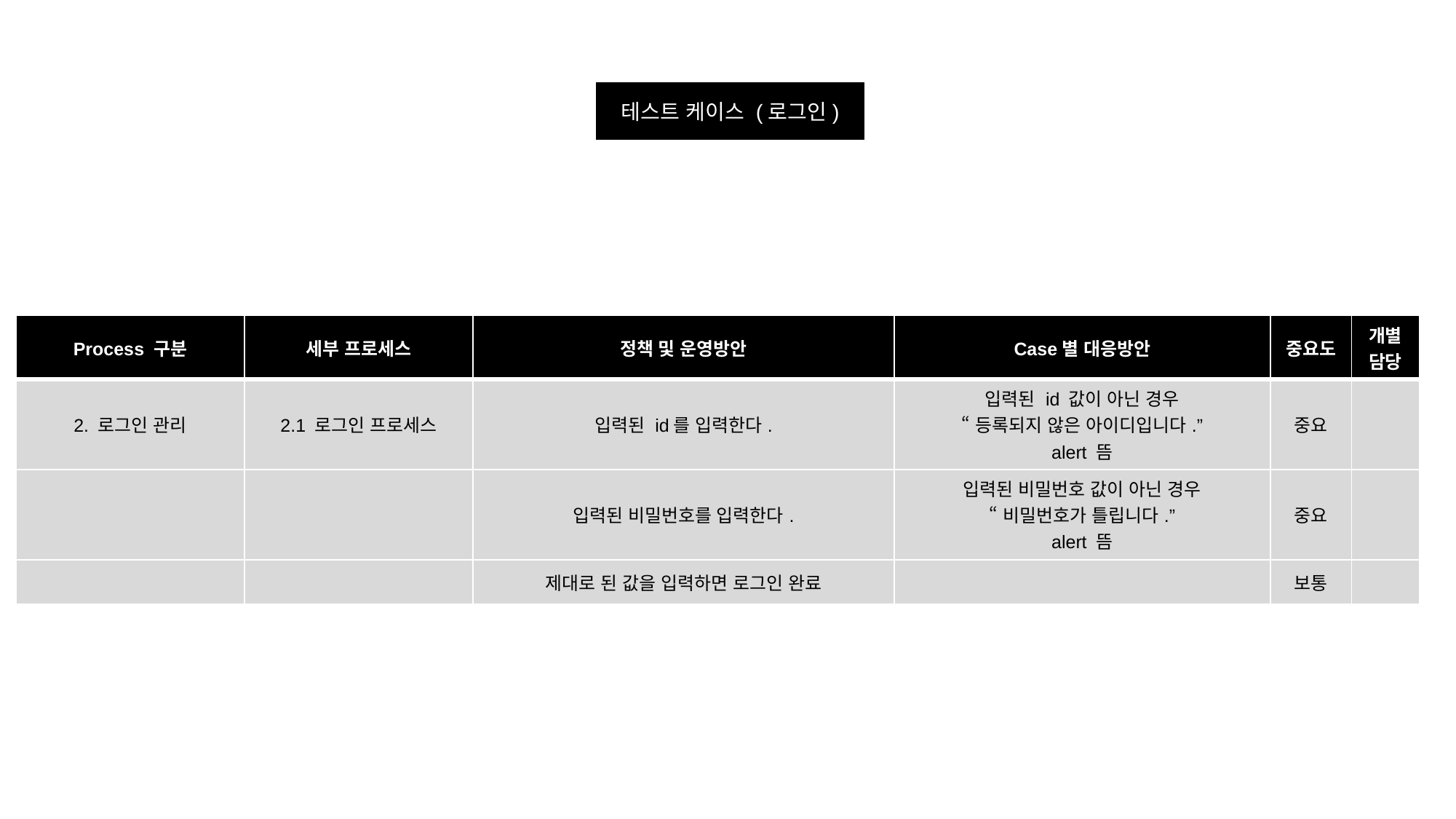

테스트 케이스 (로그인)
| Process 구분 | 세부 프로세스 | 정책 및 운영방안 | Case별 대응방안 | 중요도 | 개별담당 |
| --- | --- | --- | --- | --- | --- |
| 2. 로그인 관리 | 2.1 로그인 프로세스 | 입력된 id를 입력한다. | 입력된 id 값이 아닌 경우 “등록되지 않은 아이디입니다.” alert 뜸 | 중요 |  |
|  |  | 입력된 비밀번호를 입력한다. | 입력된 비밀번호 값이 아닌 경우 “비밀번호가 틀립니다.” alert 뜸 | 중요 |  |
|  |  | 제대로 된 값을 입력하면 로그인 완료 |  | 보통 |  |